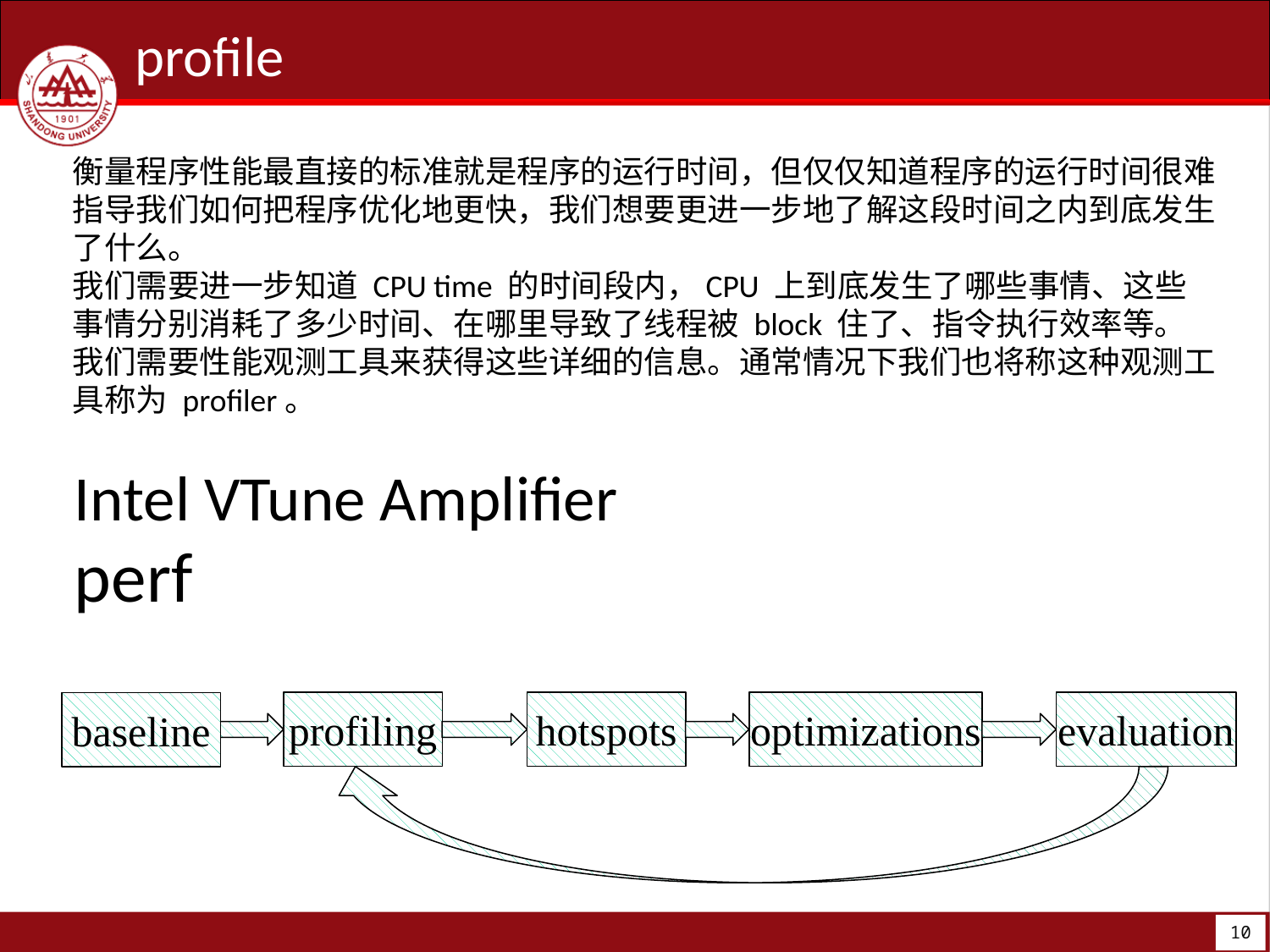

profile
衡量程序性能最直接的标准就是程序的运行时间，但仅仅知道程序的运行时间很难指导我们如何把程序优化地更快，我们想要更进一步地了解这段时间之内到底发生了什么。
我们需要进一步知道 CPU time 的时间段内，CPU 上到底发生了哪些事情、这些事情分别消耗了多少时间、在哪里导致了线程被 block 住了、指令执行效率等。我们需要性能观测工具来获得这些详细的信息。通常情况下我们也将称这种观测工具称为 profiler。
Intel VTune Amplifier
perf
profiling
hotspots
optimizations
evaluation
baseline